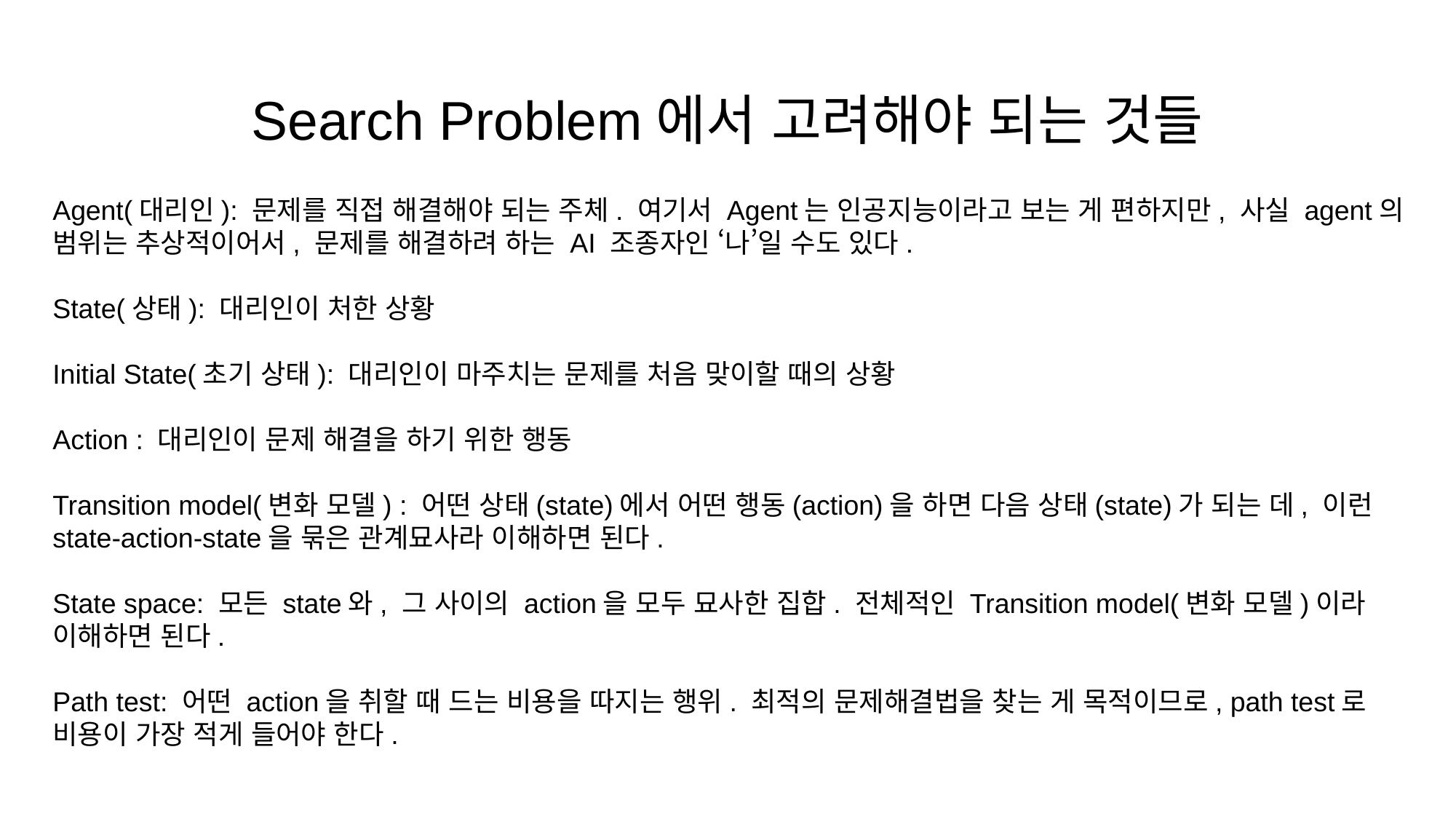

# Search Problem에서 고려해야 되는 것들
Agent(대리인): 문제를 직접 해결해야 되는 주체. 여기서 Agent는 인공지능이라고 보는 게 편하지만, 사실 agent의 범위는 추상적이어서, 문제를 해결하려 하는 AI 조종자인 ‘나’일 수도 있다.

State(상태): 대리인이 처한 상황

Initial State(초기 상태): 대리인이 마주치는 문제를 처음 맞이할 때의 상황

Action : 대리인이 문제 해결을 하기 위한 행동

Transition model(변화 모델) : 어떤 상태(state)에서 어떤 행동(action)을 하면 다음 상태(state)가 되는 데, 이런 state-action-state을 묶은 관계묘사라 이해하면 된다.

State space: 모든 state와, 그 사이의 action을 모두 묘사한 집합. 전체적인 Transition model(변화 모델)이라 이해하면 된다.

Path test: 어떤 action을 취할 때 드는 비용을 따지는 행위. 최적의 문제해결법을 찾는 게 목적이므로, path test로 비용이 가장 적게 들어야 한다.